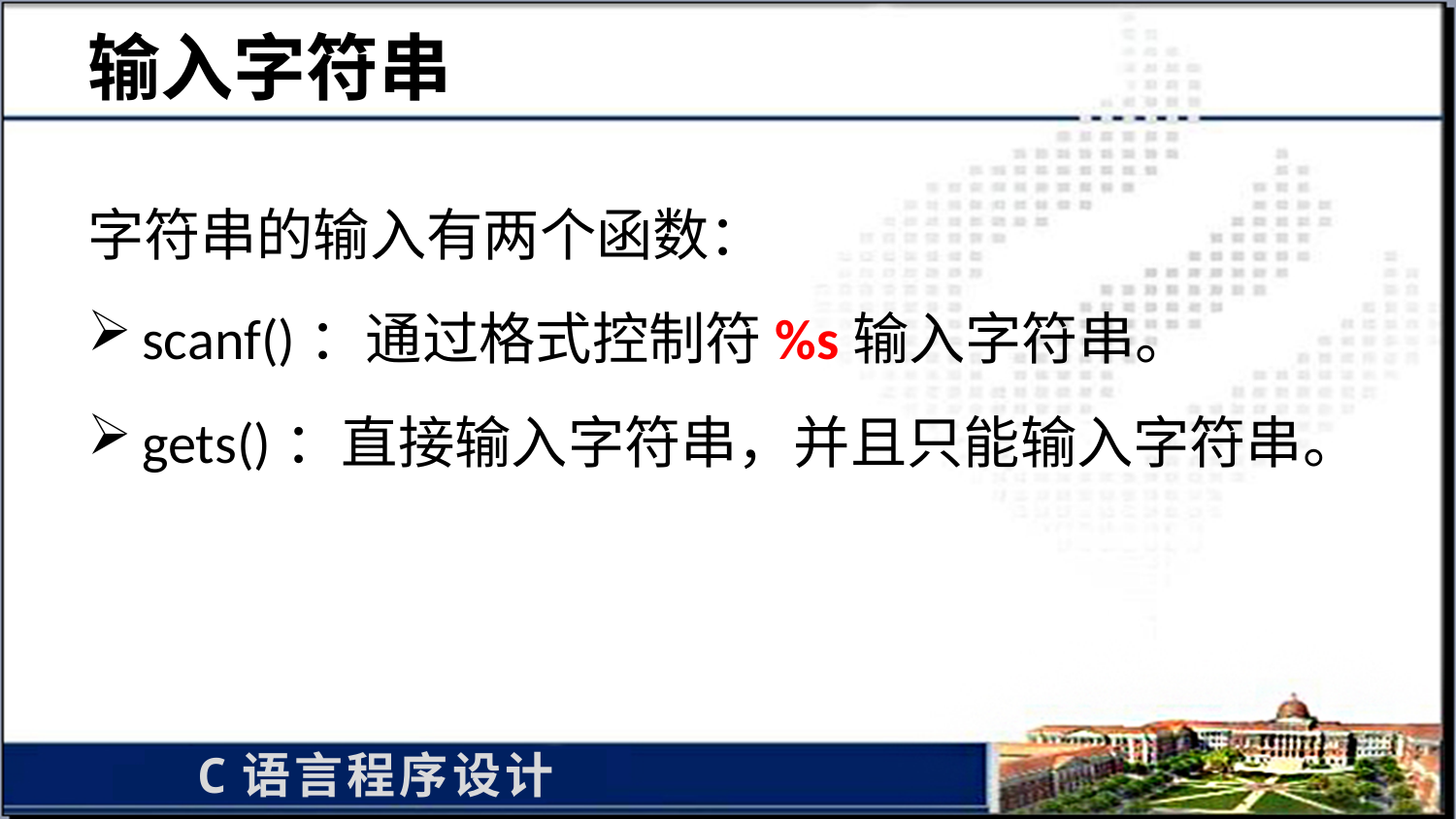

# 输入字符串
字符串的输入有两个函数：
scanf()：通过格式控制符%s输入字符串。
gets()：直接输入字符串，并且只能输入字符串。